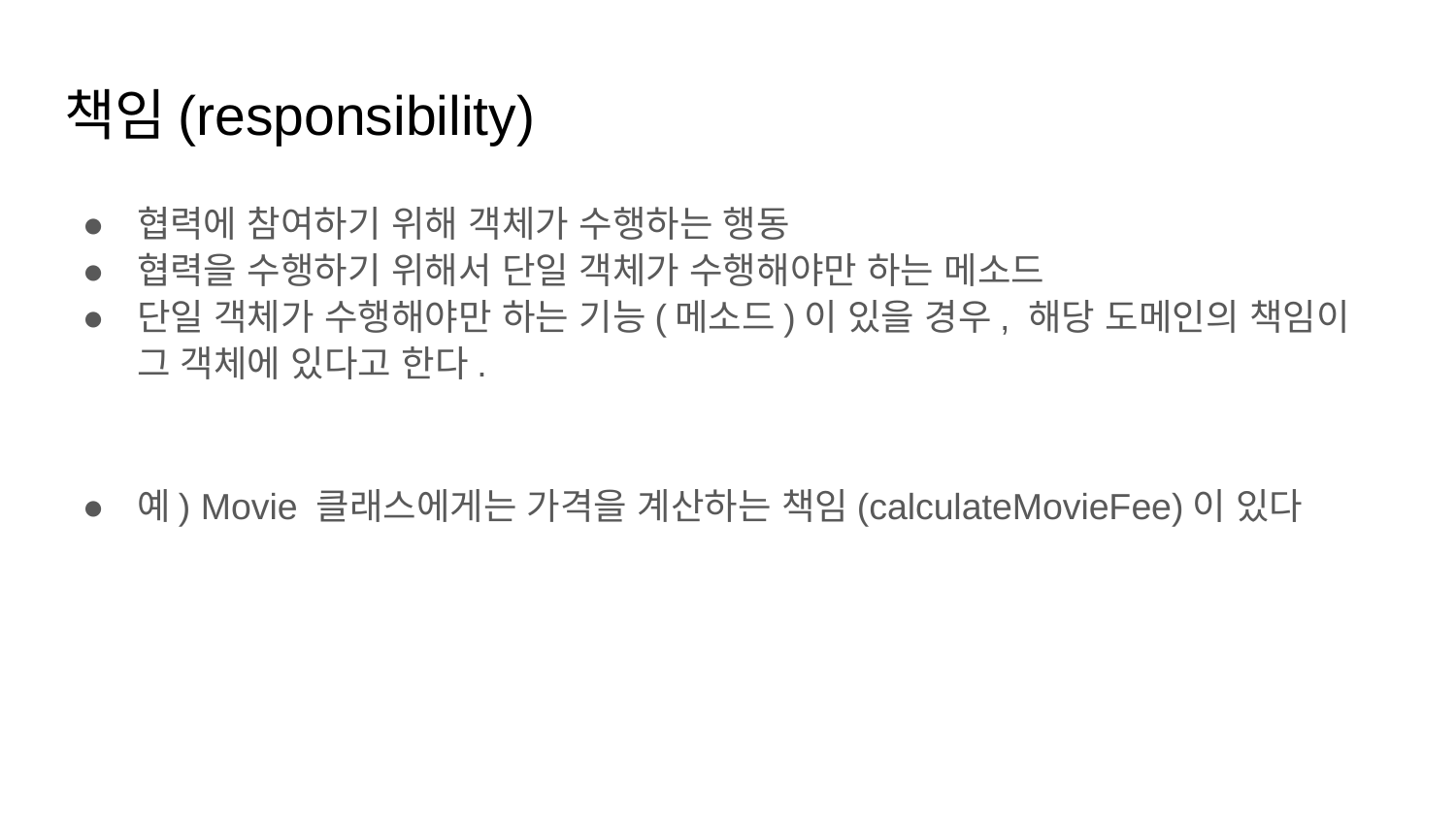

# 책임(responsibility)
협력에 참여하기 위해 객체가 수행하는 행동
협력을 수행하기 위해서 단일 객체가 수행해야만 하는 메소드
단일 객체가 수행해야만 하는 기능(메소드)이 있을 경우, 해당 도메인의 책임이 그 객체에 있다고 한다.

예) Movie 클래스에게는 가격을 계산하는 책임(calculateMovieFee)이 있다